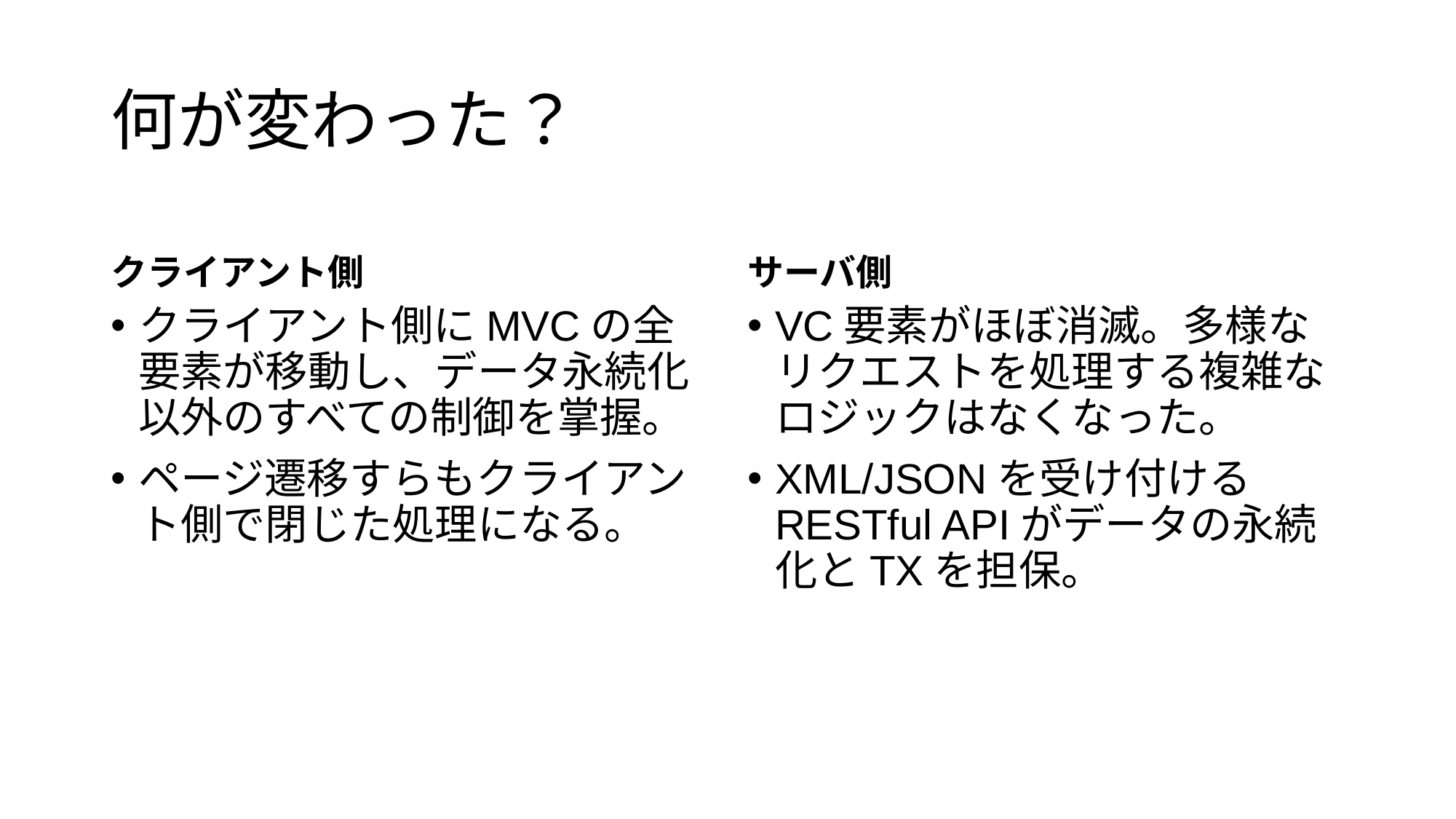

# 何が変わった？
クライアント側
サーバ側
クライアント側にMVCの全要素が移動し、データ永続化以外のすべての制御を掌握。
ページ遷移すらもクライアント側で閉じた処理になる。
VC要素がほぼ消滅。多様なリクエストを処理する複雑なロジックはなくなった。
XML/JSONを受け付けるRESTful APIがデータの永続化とTXを担保。